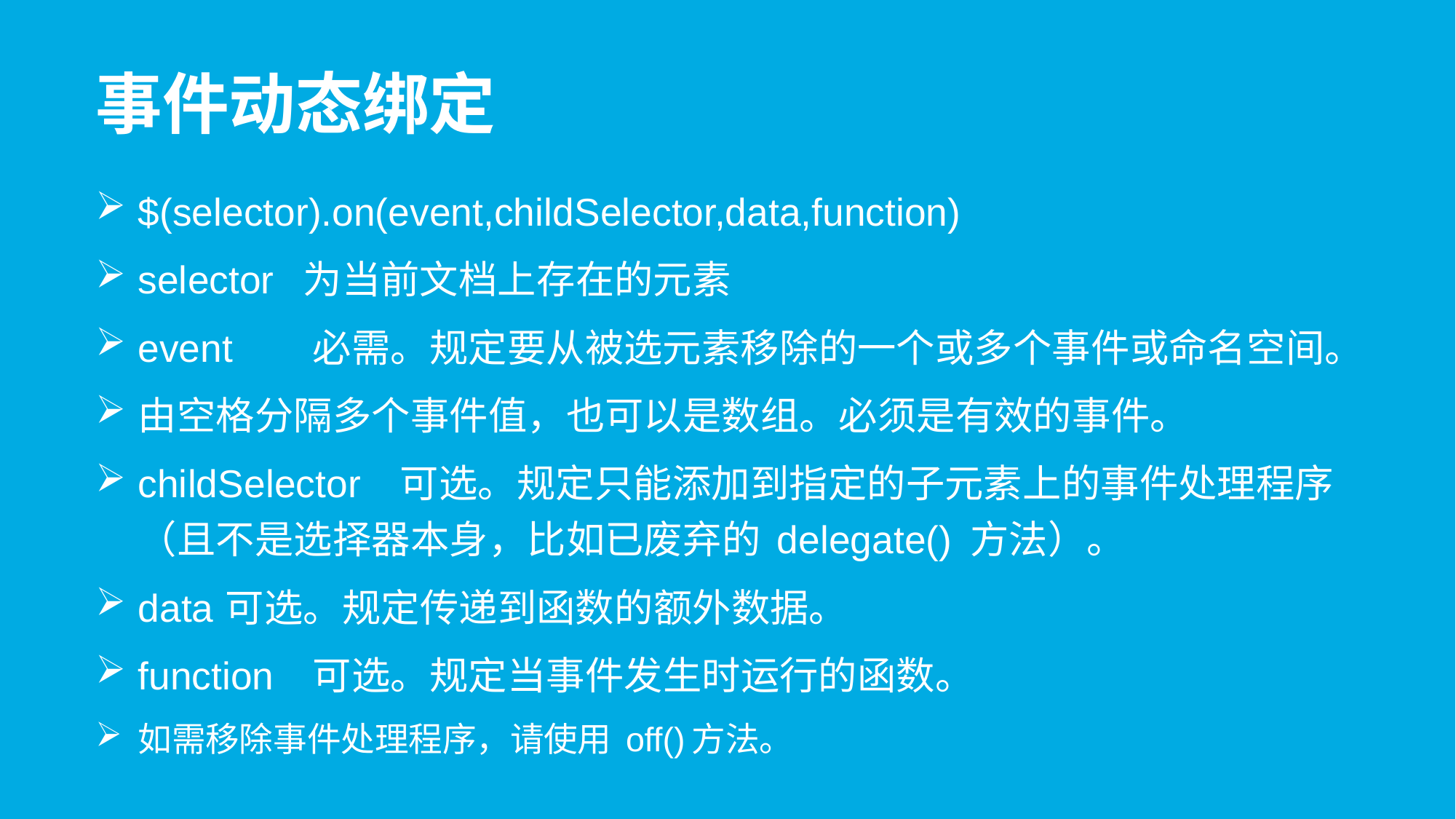

# 事件动态绑定
$(selector).on(event,childSelector,data,function)
selector  为当前文档上存在的元素
event	必需。规定要从被选元素移除的一个或多个事件或命名空间。
由空格分隔多个事件值，也可以是数组。必须是有效的事件。
childSelector	可选。规定只能添加到指定的子元素上的事件处理程序（且不是选择器本身，比如已废弃的 delegate() 方法）。
data	可选。规定传递到函数的额外数据。
function	可选。规定当事件发生时运行的函数。
如需移除事件处理程序，请使用 off()方法。